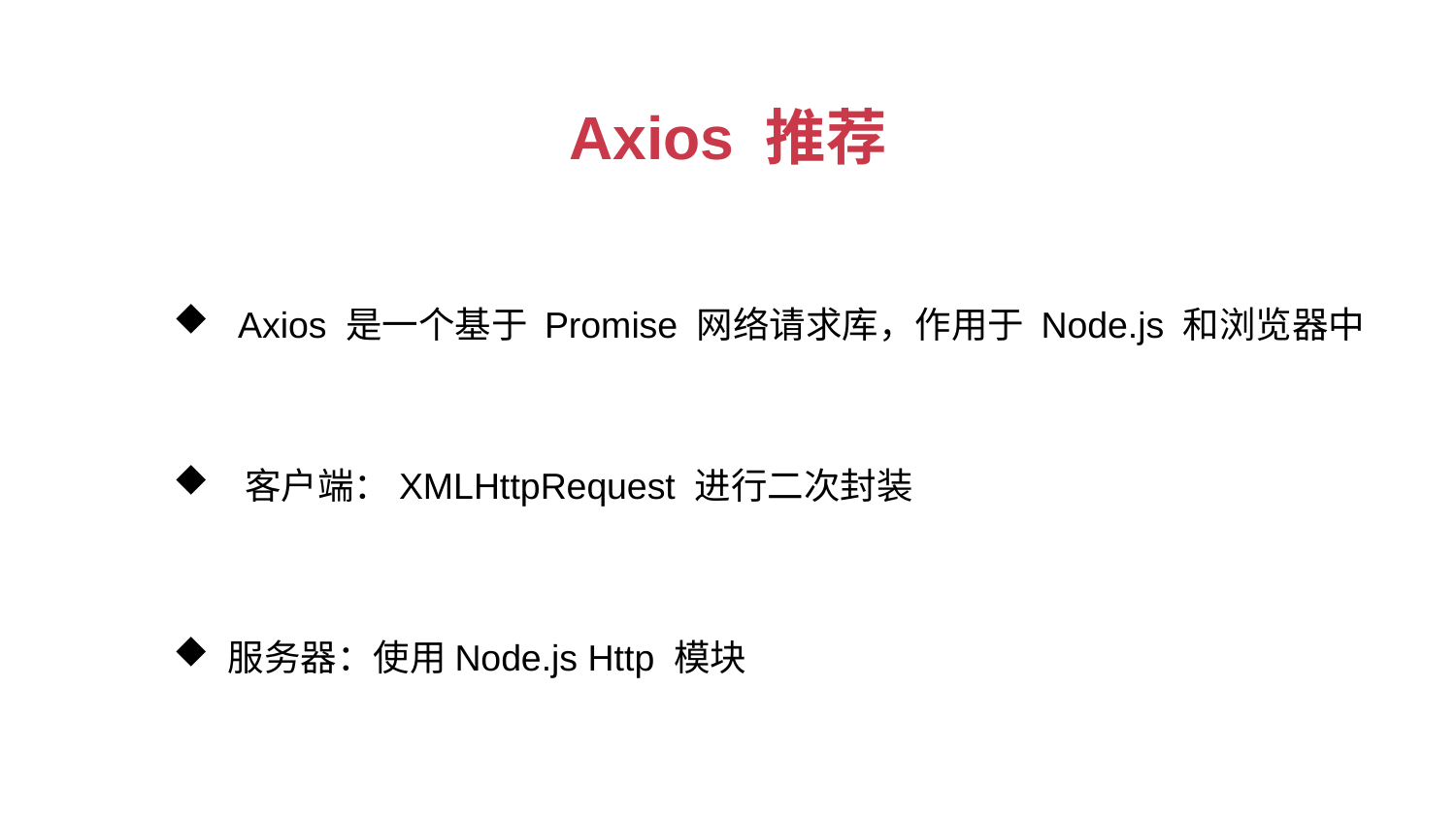

Axios 推荐
 Axios 是一个基于 Promise 网络请求库，作用于 Node.js 和浏览器中
 客户端：XMLHttpRequest 进行二次封装
服务器：使用Node.js Http 模块